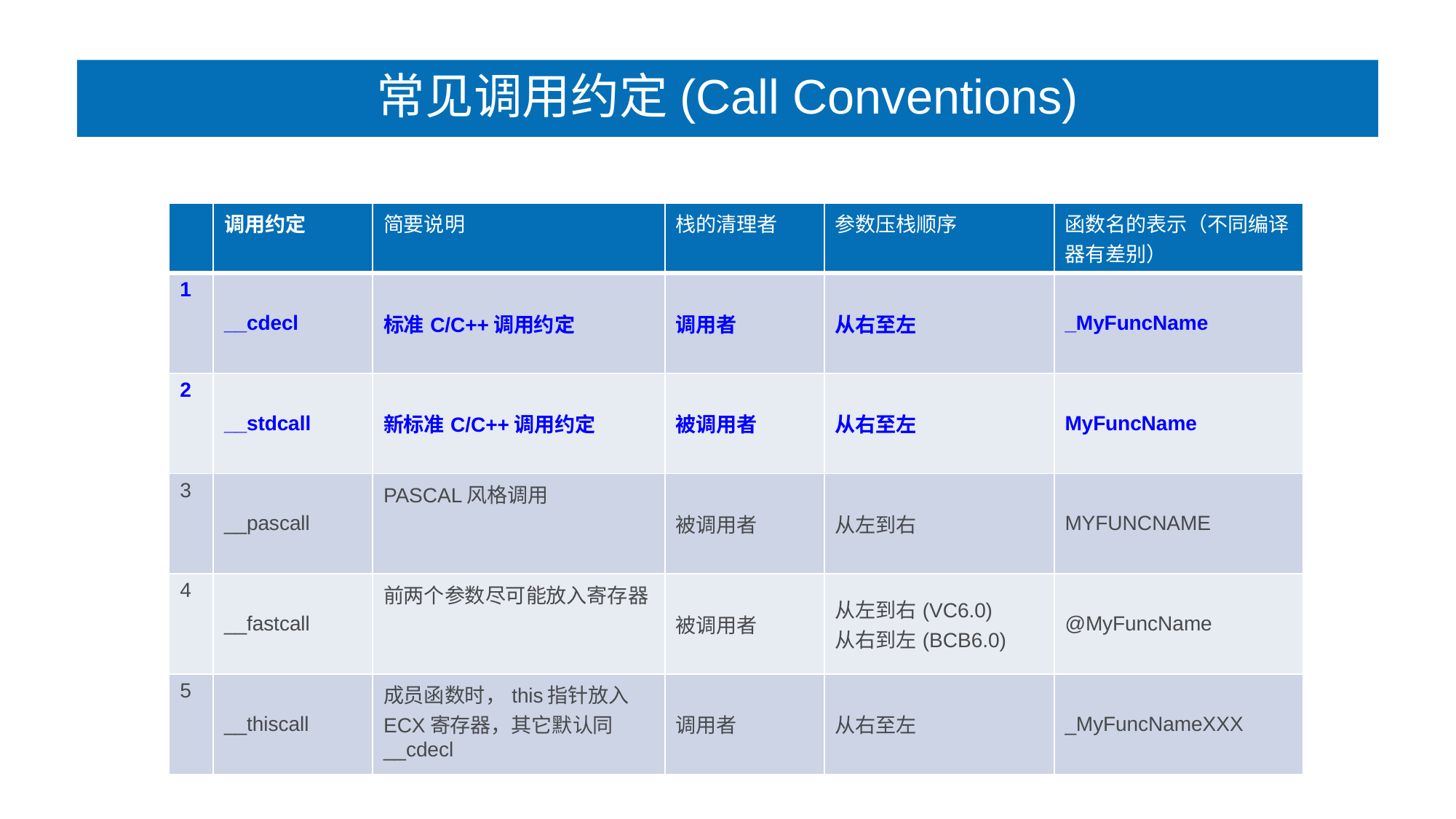

# 常见调用约定(Call Conventions)
|  | 调用约定 | 简要说明 | 栈的清理者 | 参数压栈顺序 | 函数名的表示（不同编译器有差别） |
| --- | --- | --- | --- | --- | --- |
| 1 | \_\_cdecl | 标准C/C++调用约定 | 调用者 | 从右至左 | \_MyFuncName |
| 2 | \_\_stdcall | 新标准C/C++调用约定 | 被调用者 | 从右至左 | MyFuncName |
| 3 | \_\_pascall | PASCAL风格调用 | 被调用者 | 从左到右 | MYFUNCNAME |
| 4 | \_\_fastcall | 前两个参数尽可能放入寄存器 | 被调用者 | 从左到右(VC6.0) 从右到左(BCB6.0) | @MyFuncName |
| 5 | \_\_thiscall | 成员函数时，this指针放入ECX寄存器，其它默认同\_\_cdecl | 调用者 | 从右至左 | \_MyFuncNameXXX |